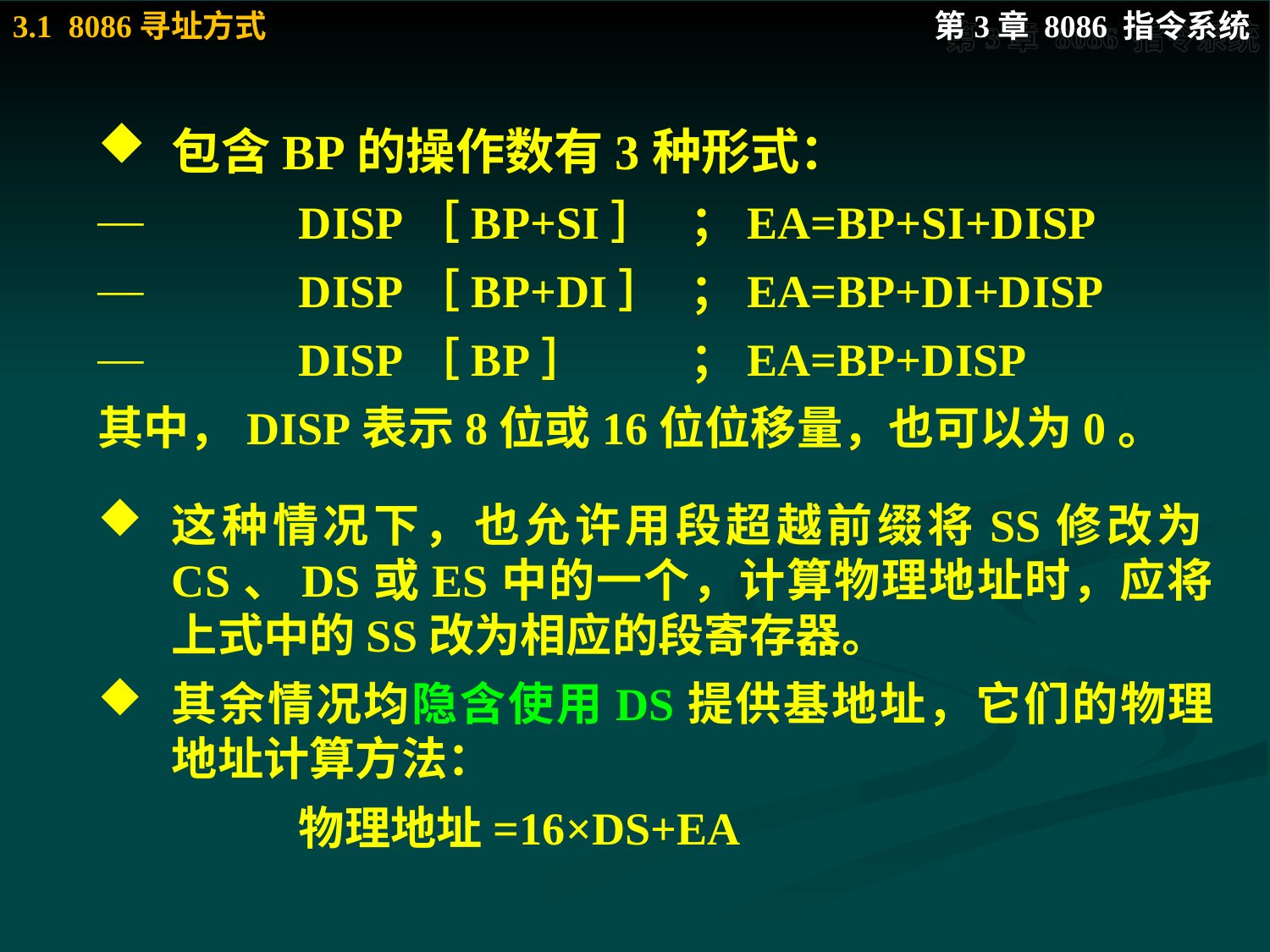

包含BP的操作数有3种形式：
	DISP［BP+SI］	 ；EA=BP+SI+DISP
	DISP［BP+DI］	 ；EA=BP+DI+DISP
	DISP［BP］	 ；EA=BP+DISP
其中，DISP表示8位或16位位移量，也可以为0。
这种情况下，也允许用段超越前缀将SS修改为CS、DS或ES中的一个，计算物理地址时，应将上式中的SS改为相应的段寄存器。
其余情况均隐含使用DS提供基地址，它们的物理地址计算方法：
		物理地址=16×DS+EA